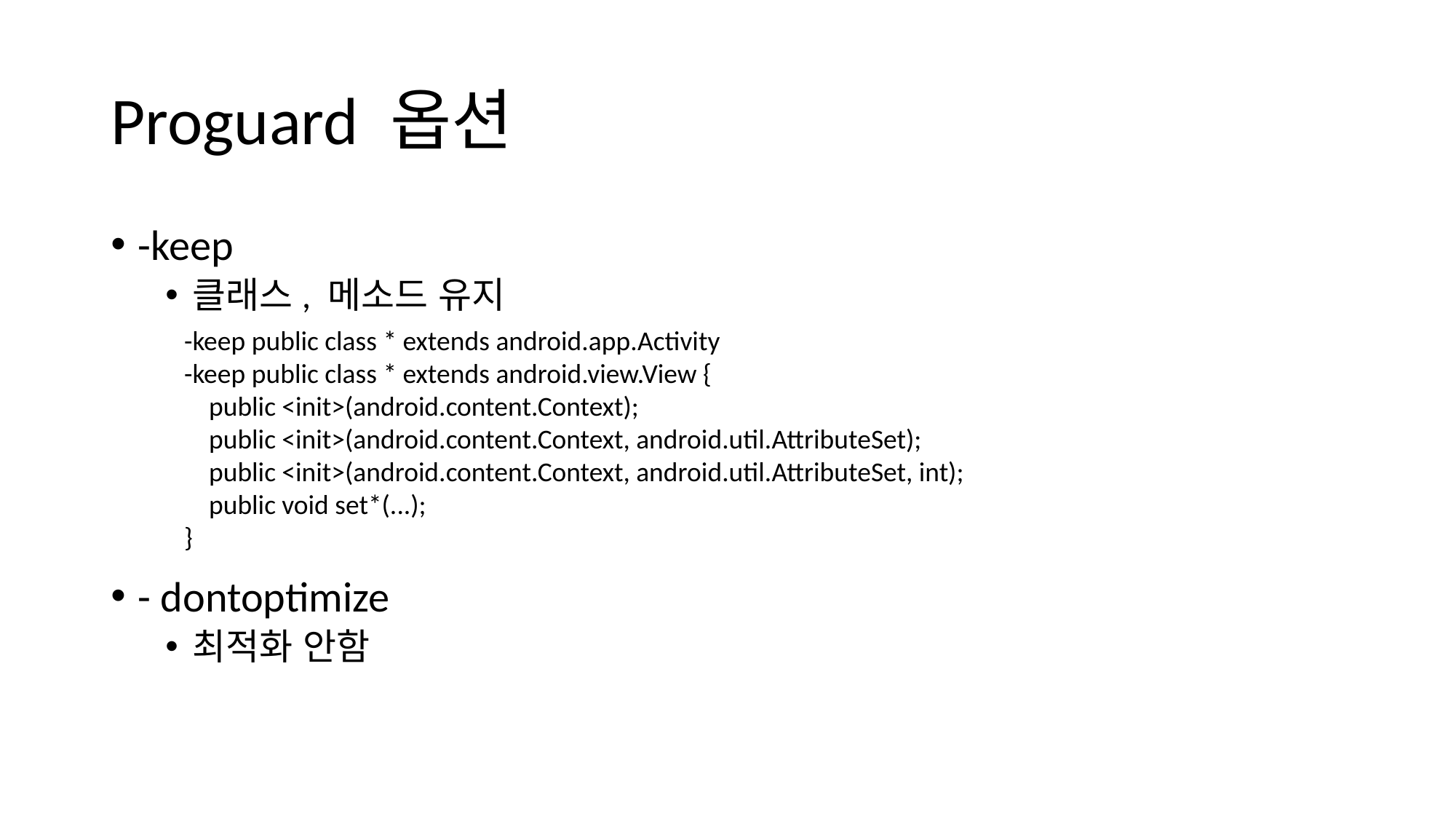

# Proguard 옵션
-keep
클래스, 메소드 유지

- dontoptimize
최적화 안함

-keep public class * extends android.app.Activity
-keep public class * extends android.view.View {
    public <init>(android.content.Context);
    public <init>(android.content.Context, android.util.AttributeSet);
    public <init>(android.content.Context, android.util.AttributeSet, int);
    public void set*(...);
}